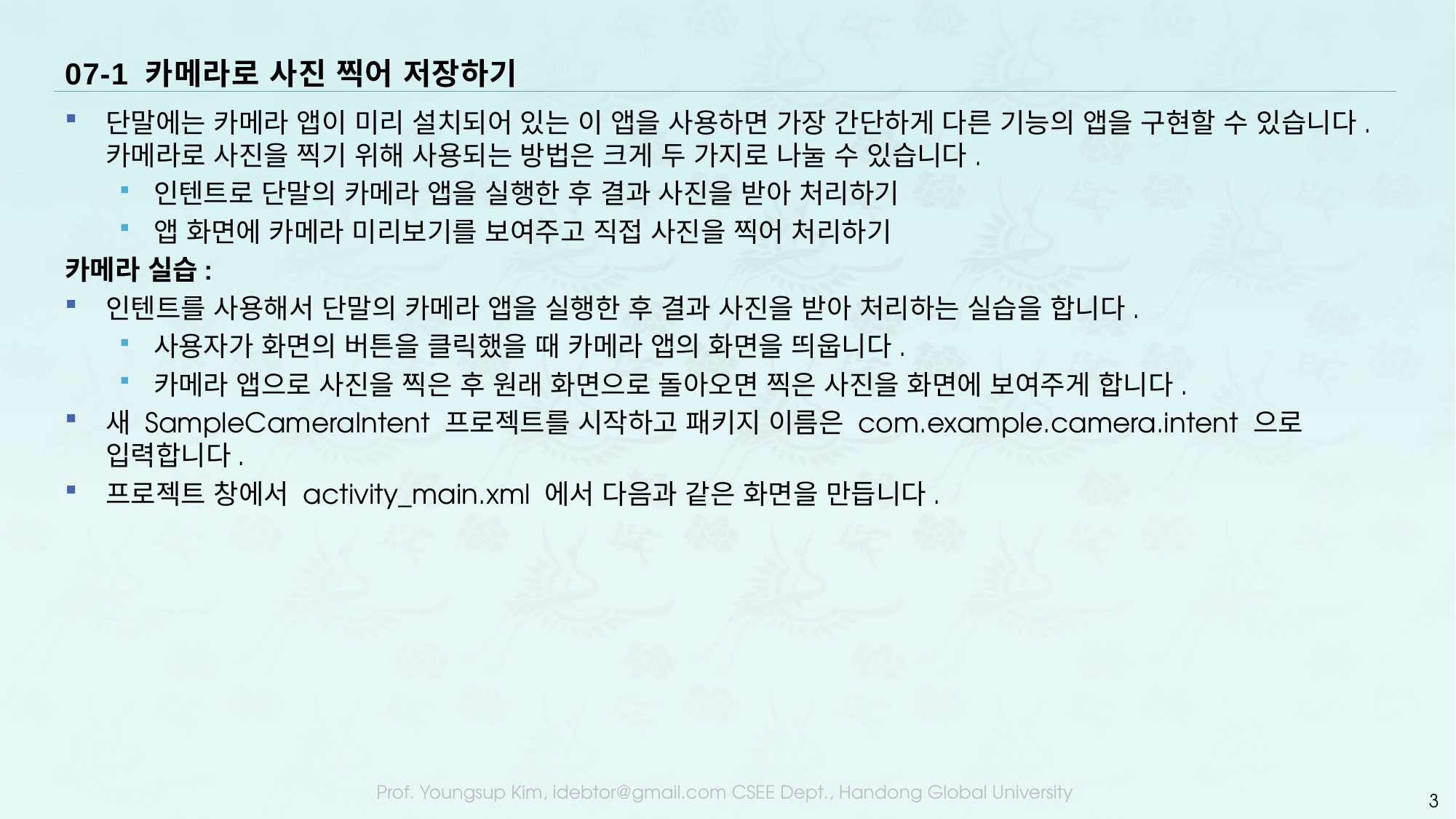

# 07-1 카메라로 사진 찍어 저장하기
단말에는 카메라 앱이 미리 설치되어 있는 이 앱을 사용하면 가장 간단하게 다른 기능의 앱을 구현할 수 있습니다. 카메라로 사진을 찍기 위해 사용되는 방법은 크게 두 가지로 나눌 수 있습니다.
인텐트로 단말의 카메라 앱을 실행한 후 결과 사진을 받아 처리하기
앱 화면에 카메라 미리보기를 보여주고 직접 사진을 찍어 처리하기
카메라 실습:
인텐트를 사용해서 단말의 카메라 앱을 실행한 후 결과 사진을 받아 처리하는 실습을 합니다.
사용자가 화면의 버튼을 클릭했을 때 카메라 앱의 화면을 띄웁니다.
카메라 앱으로 사진을 찍은 후 원래 화면으로 돌아오면 찍은 사진을 화면에 보여주게 합니다.
새 SampleCameraIntent 프로젝트를 시작하고 패키지 이름은 com.example.camera.intent 으로 입력합니다.
프로젝트 창에서 activity_main.xml 에서 다음과 같은 화면을 만듭니다.
3